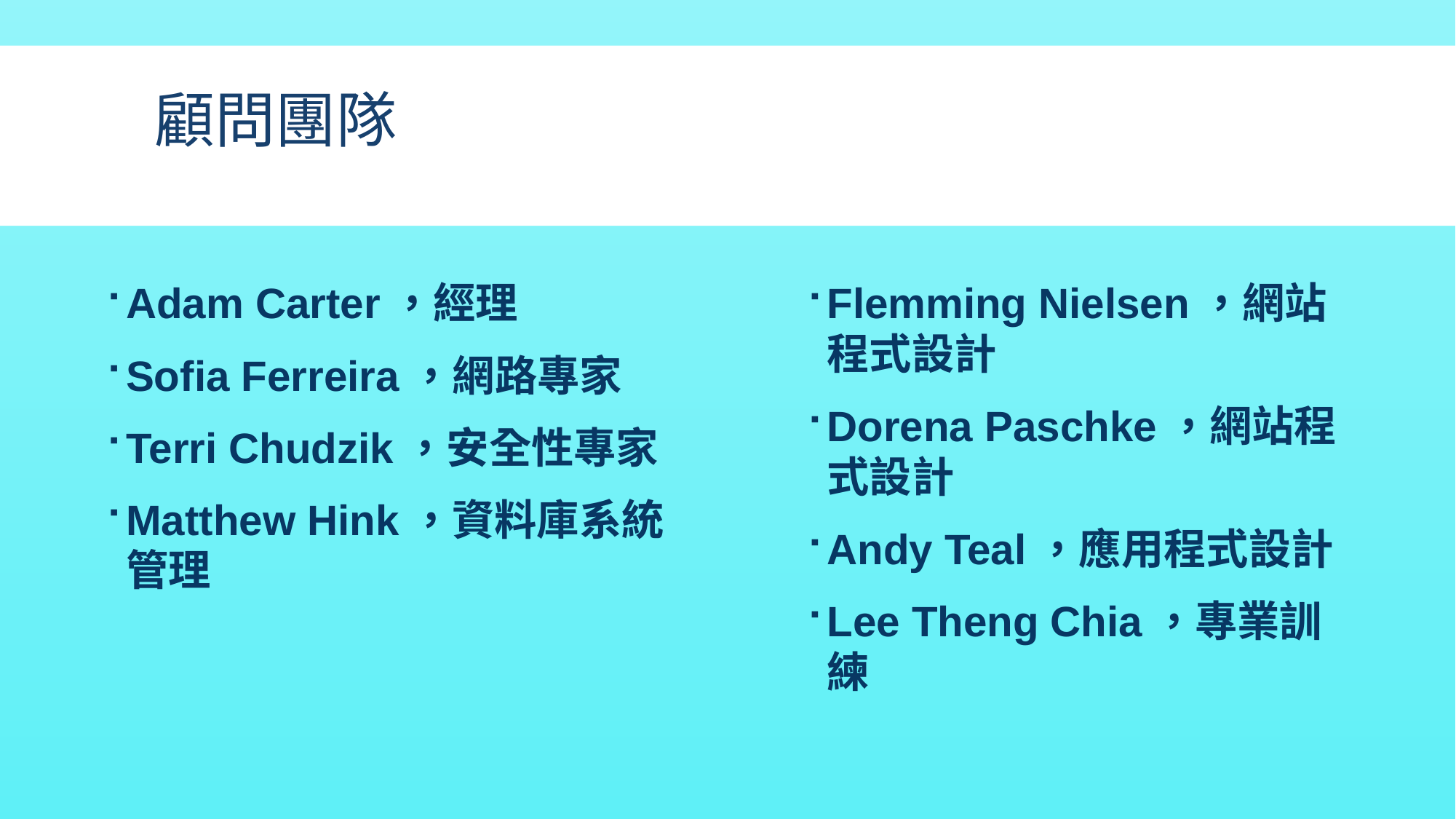

# 顧問團隊

Flemming Nielsen，網站程式設計
Dorena Paschke，網站程式設計
Andy Teal，應用程式設計
Lee Theng Chia，專業訓練
Adam Carter，經理
Sofia Ferreira，網路專家
Terri Chudzik，安全性專家
Matthew Hink，資料庫系統
管理